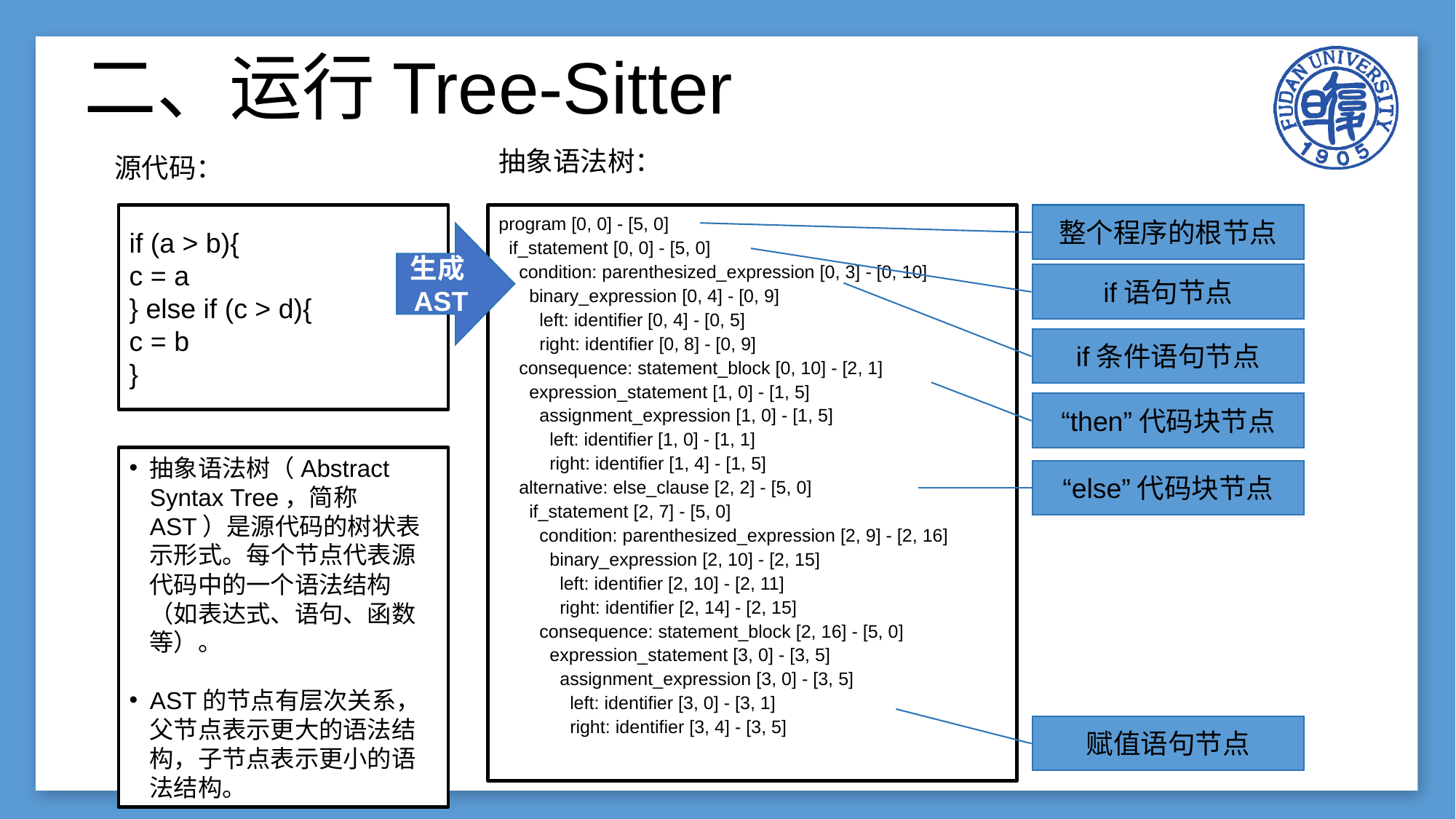

# 二、运行Tree-Sitter
抽象语法树：
源代码：
if (a > b){
c = a
} else if (c > d){
c = b
}
program [0, 0] - [5, 0]
  if_statement [0, 0] - [5, 0]
    condition: parenthesized_expression [0, 3] - [0, 10]
      binary_expression [0, 4] - [0, 9]
        left: identifier [0, 4] - [0, 5]
        right: identifier [0, 8] - [0, 9]
    consequence: statement_block [0, 10] - [2, 1]
      expression_statement [1, 0] - [1, 5]
        assignment_expression [1, 0] - [1, 5]
          left: identifier [1, 0] - [1, 1]
          right: identifier [1, 4] - [1, 5]
    alternative: else_clause [2, 2] - [5, 0]
      if_statement [2, 7] - [5, 0]
        condition: parenthesized_expression [2, 9] - [2, 16]
          binary_expression [2, 10] - [2, 15]
            left: identifier [2, 10] - [2, 11]
            right: identifier [2, 14] - [2, 15]
        consequence: statement_block [2, 16] - [5, 0]
          expression_statement [3, 0] - [3, 5]
            assignment_expression [3, 0] - [3, 5]
              left: identifier [3, 0] - [3, 1]
              right: identifier [3, 4] - [3, 5]
整个程序的根节点
生成AST
if语句节点
if条件语句节点
“then”代码块节点
抽象语法树（Abstract Syntax Tree，简称AST）是源代码的树状表示形式。每个节点代表源代码中的一个语法结构（如表达式、语句、函数等）。

AST的节点有层次关系，父节点表示更大的语法结构，子节点表示更小的语法结构。
“else”代码块节点
7
赋值语句节点